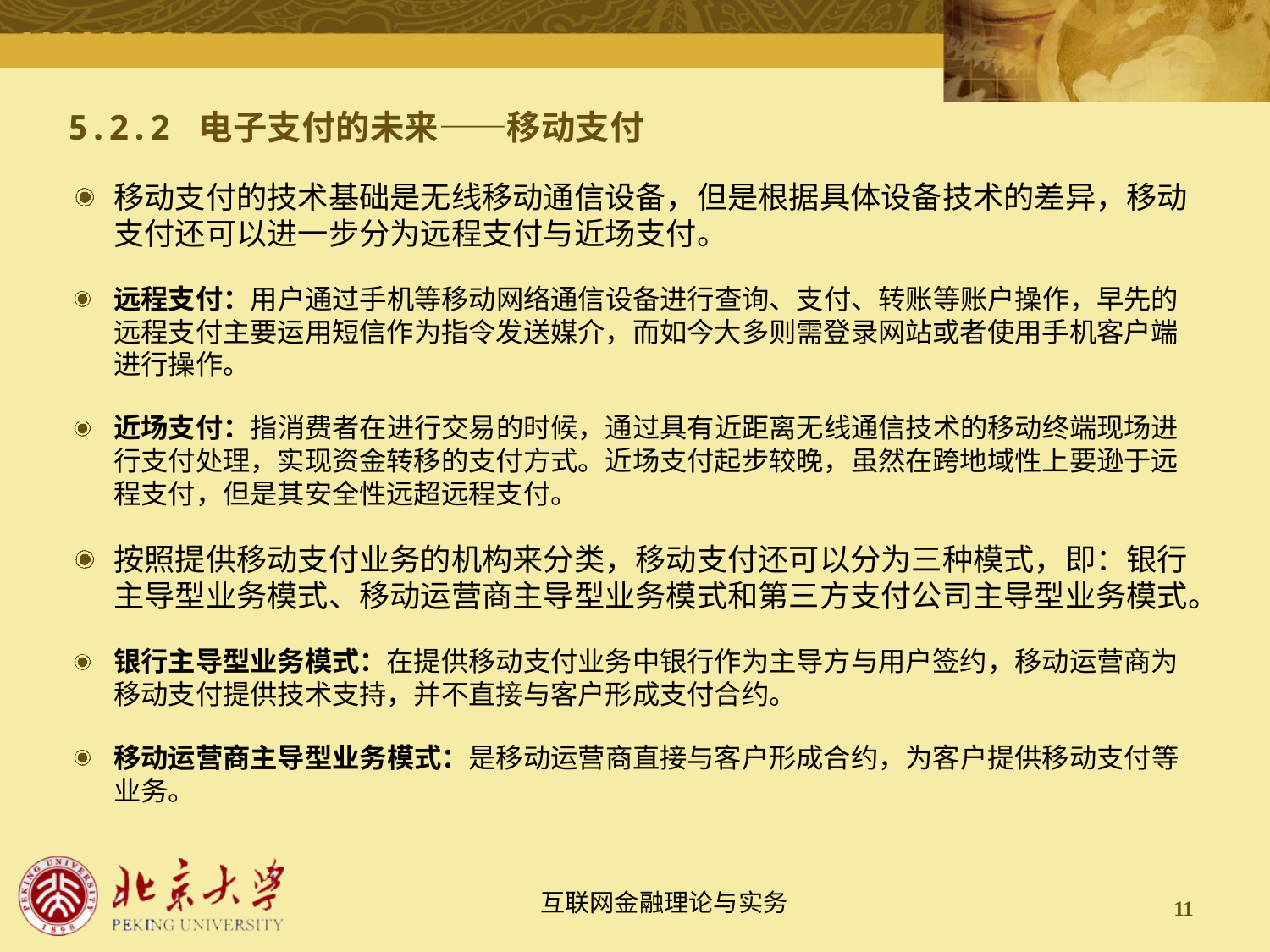

5.2.2 电子支付的未来——移动支付
移动支付的技术基础是无线移动通信设备，但是根据具体设备技术的差异，移动支付还可以进一步分为远程支付与近场支付。
远程支付：用户通过手机等移动网络通信设备进行查询、支付、转账等账户操作，早先的远程支付主要运用短信作为指令发送媒介，而如今大多则需登录网站或者使用手机客户端进行操作。
近场支付：指消费者在进行交易的时候，通过具有近距离无线通信技术的移动终端现场进行支付处理，实现资金转移的支付方式。近场支付起步较晚，虽然在跨地域性上要逊于远程支付，但是其安全性远超远程支付。
按照提供移动支付业务的机构来分类，移动支付还可以分为三种模式，即：银行主导型业务模式、移动运营商主导型业务模式和第三方支付公司主导型业务模式。
银行主导型业务模式：在提供移动支付业务中银行作为主导方与用户签约，移动运营商为移动支付提供技术支持，并不直接与客户形成支付合约。
移动运营商主导型业务模式：是移动运营商直接与客户形成合约，为客户提供移动支付等业务。
11